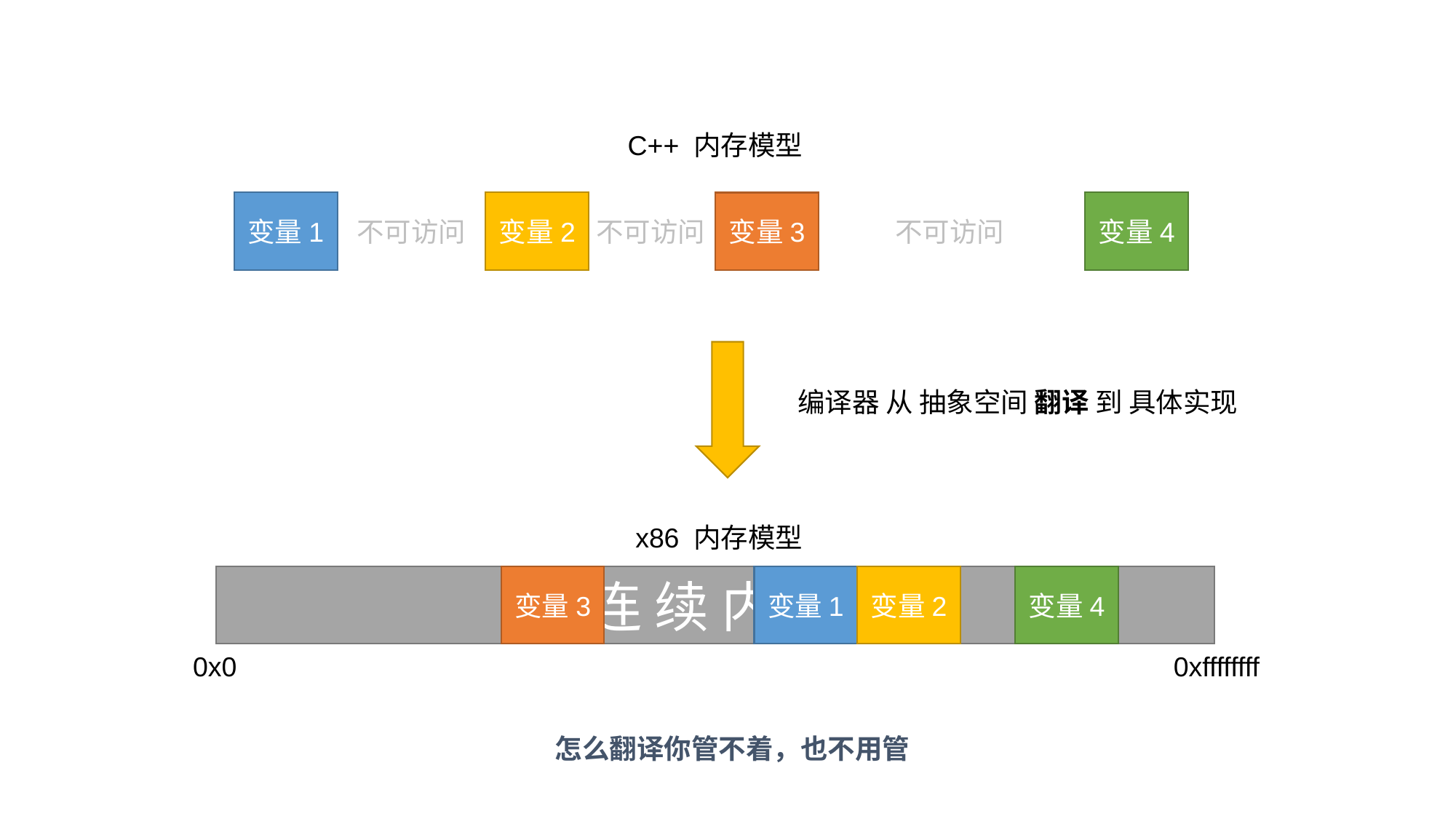

C++ 内存模型
变量4
变量1
变量2
变量3
不可访问
不可访问
不可访问

编译器 从 抽象空间 翻译 到 具体实现
x86 内存模型
连 续 内 存
变量3
变量1
变量2
变量4
0x0
0xffffffff
怎么翻译你管不着，也不用管